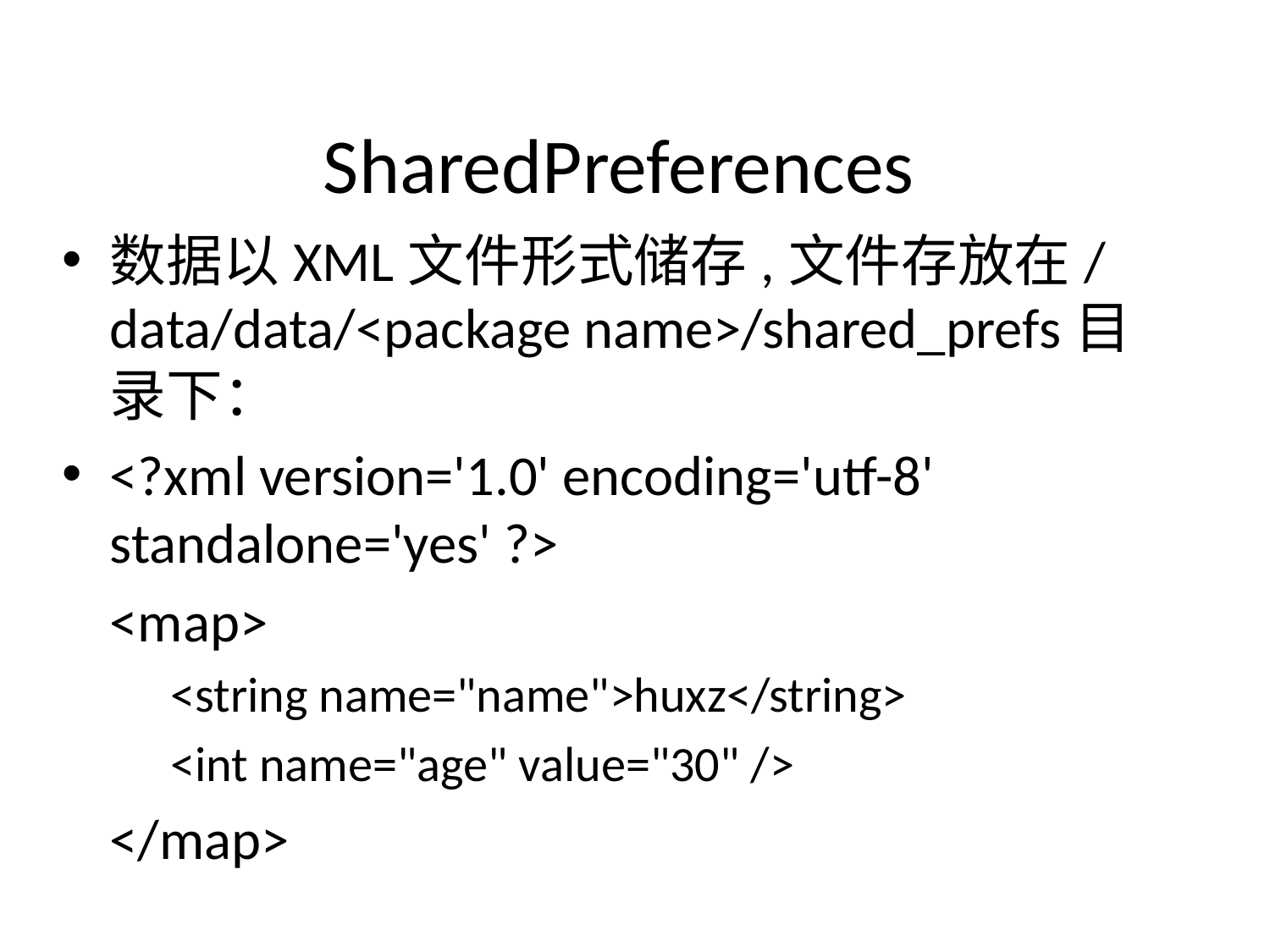

# SharedPreferences
数据以XML文件形式储存,文件存放在/data/data/<package name>/shared_prefs目录下：
<?xml version='1.0' encoding='utf-8' standalone='yes' ?>
	<map>
    <string name="name">huxz</string>
    <int name="age" value="30" />
	</map>